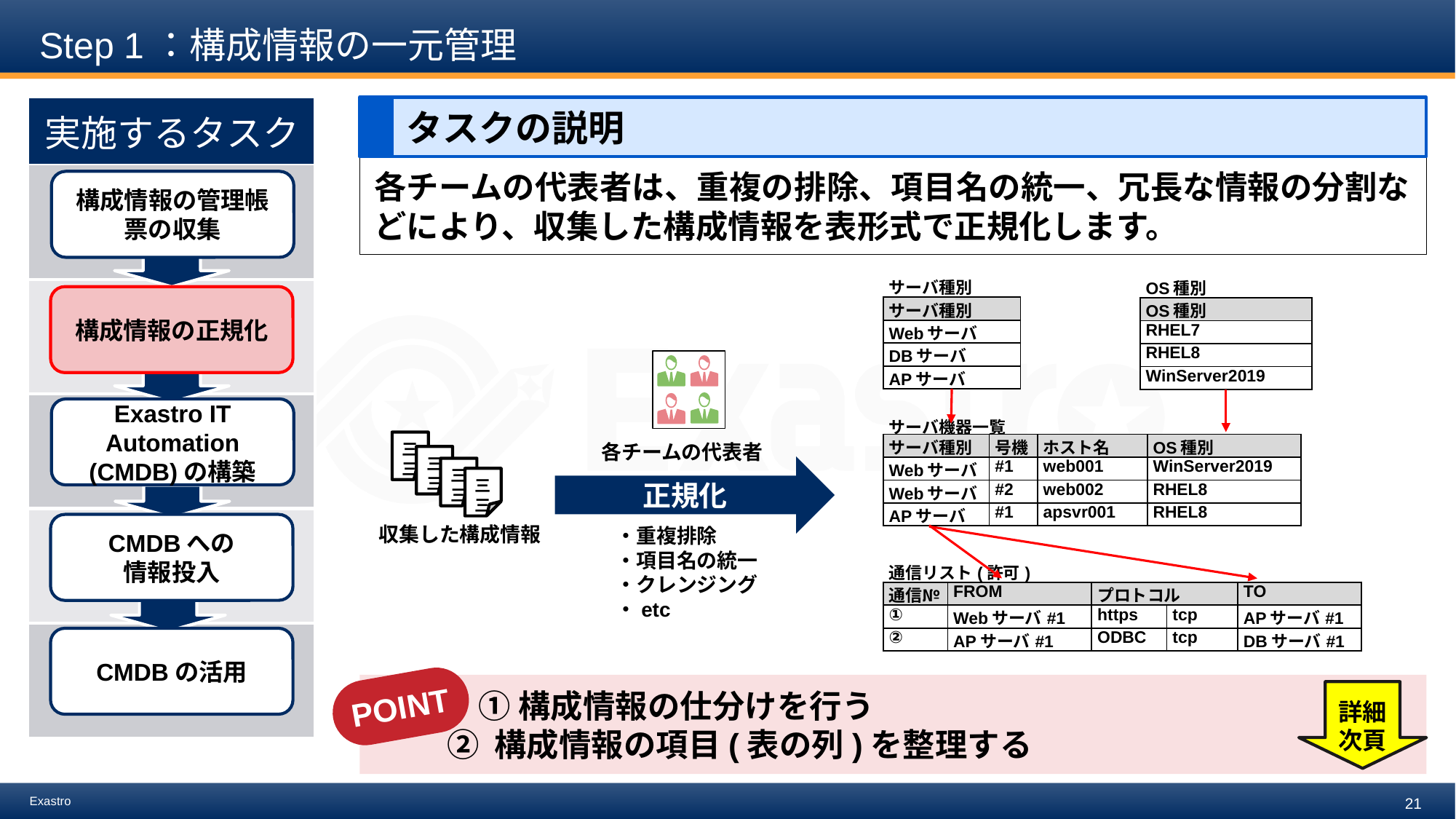

# Step 1：構成情報の一元管理
| 実施するタスク |
| --- |
|  |
|  |
|  |
|  |
|  |

タスクの説明
各チームの代表者は、重複の排除、項目名の統一、冗長な情報の分割などにより、収集した構成情報を表形式で正規化します。
構成情報の管理帳票の収集

| サーバ種別 |
| --- |
| サーバ種別 |
| Webサーバ |
| DBサーバ |
| APサーバ |
| OS種別 |
| --- |
| OS種別 |
| RHEL7 |
| RHEL8 |
| WinServer2019 |
構成情報の正規化

Exastro IT Automation
(CMDB)の構築
| サーバ機器一覧 |  |  |  |
| --- | --- | --- | --- |
| サーバ種別 | 号機 | ホスト名 | OS種別 |
| Webサーバ | #1 | web001 | WinServer2019 |
| Webサーバ | #2 | web002 | RHEL8 |
| APサーバ | #1 | apsvr001 | RHEL8 |
三
三
各チームの代表者
三
三
正規化
三
三
三
三

CMDBへの
情報投入
収集した構成情報
・重複排除
・項目名の統一
・クレンジング
・etc
| 通信リスト(許可) |  |  |  |  |
| --- | --- | --- | --- | --- |
| 通信№ | FROM | プロトコル |  | TO |
| ① | Webサーバ#1 | https | tcp | APサーバ#1 |
| ② | APサーバ#1 | ODBC | tcp | DBサーバ#1 |

CMDBの活用
POINT
　　　 ① 構成情報の仕分けを行う
          ② 構成情報の項目(表の列)を整理する

詳細
次頁